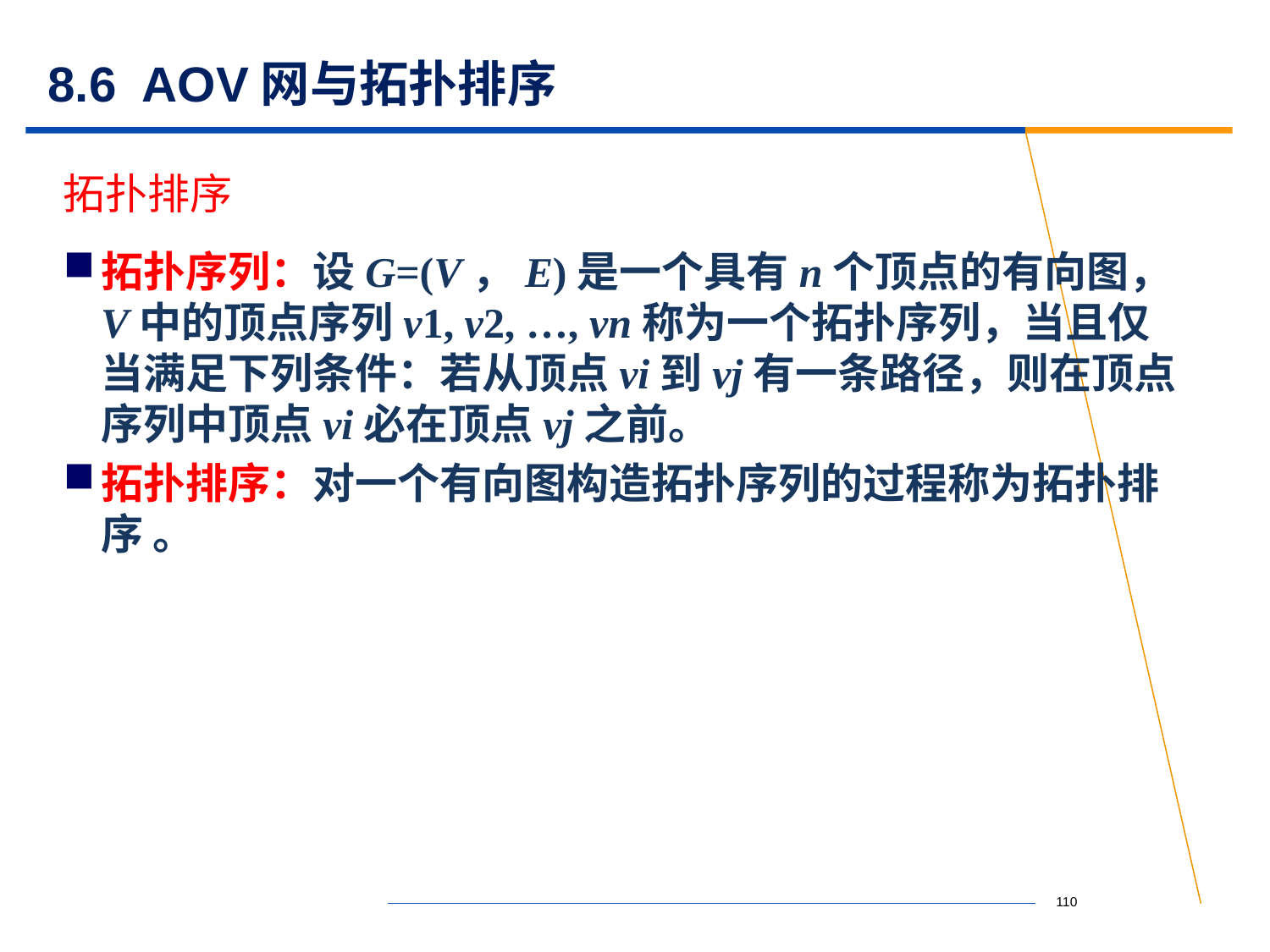

# 8.6  AOV网与拓扑排序
拓扑排序
拓扑序列：设G=(V，E)是一个具有n个顶点的有向图，V中的顶点序列v1, v2, …, vn称为一个拓扑序列，当且仅当满足下列条件：若从顶点vi到vj有一条路径，则在顶点序列中顶点vi必在顶点vj之前。
拓扑排序：对一个有向图构造拓扑序列的过程称为拓扑排序 。